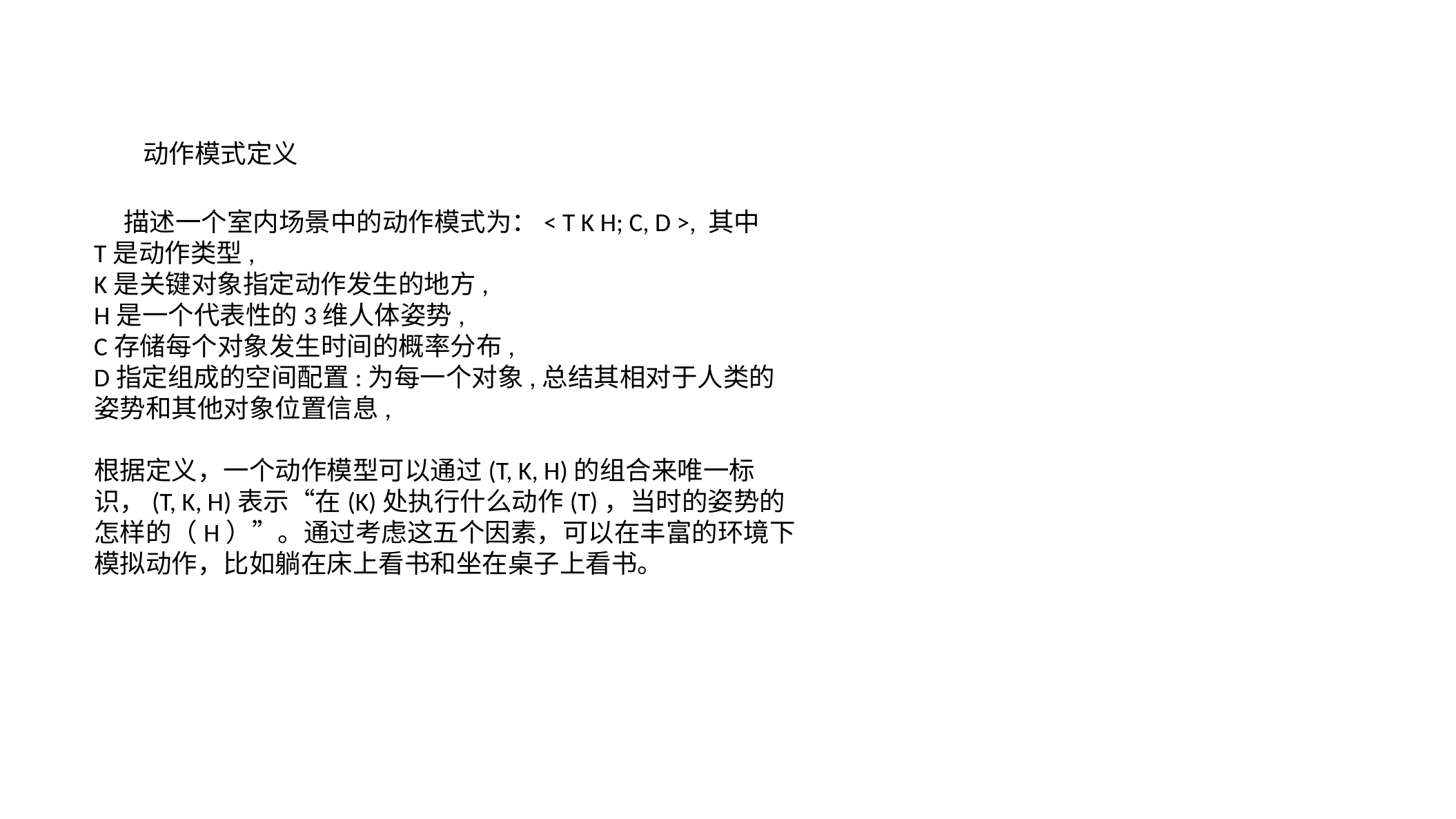

动作模式定义
    描述一个室内场景中的动作模式为：< T K H; C, D >, 其中
T是动作类型,
K是关键对象指定动作发生的地方,
H是一个代表性的3维人体姿势,
C存储每个对象发生时间的概率分布,
D指定组成的空间配置:为每一个对象,总结其相对于人类的姿势和其他对象位置信息,

根据定义，一个动作模型可以通过(T, K, H)的组合来唯一标识，(T, K, H)表示“在(K)处执行什么动作(T)，当时的姿势的怎样的（H）”。通过考虑这五个因素，可以在丰富的环境下模拟动作，比如躺在床上看书和坐在桌子上看书。